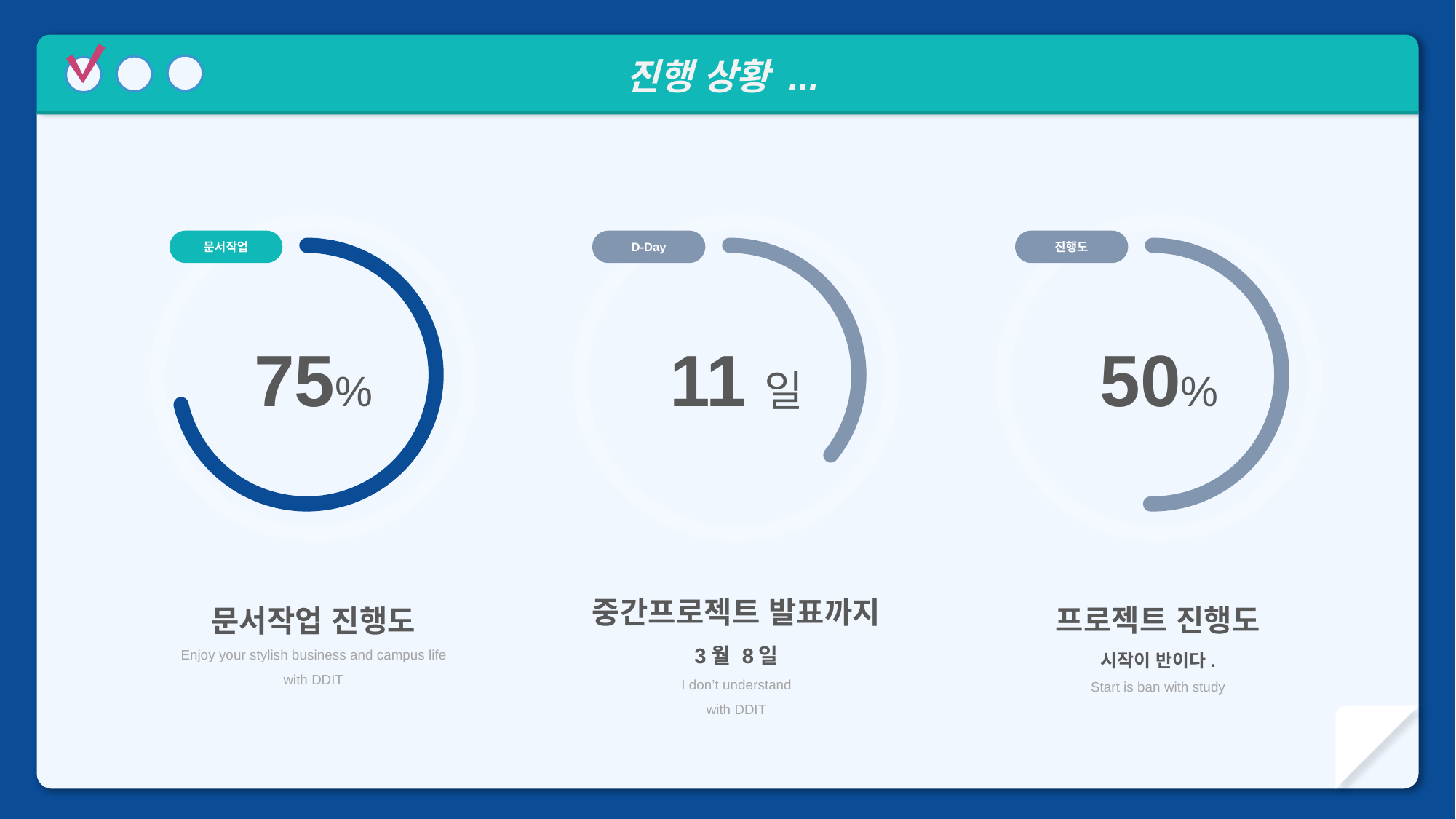

진행 상황 ...

문서작업
D-Day
진행도

75%
11일
50%
중간프로젝트 발표까지
3월 8일
I don’t understand
with DDIT
프로젝트 진행도
시작이 반이다.
Start is ban with study
문서작업 진행도
Enjoy your stylish business and campus life with DDIT